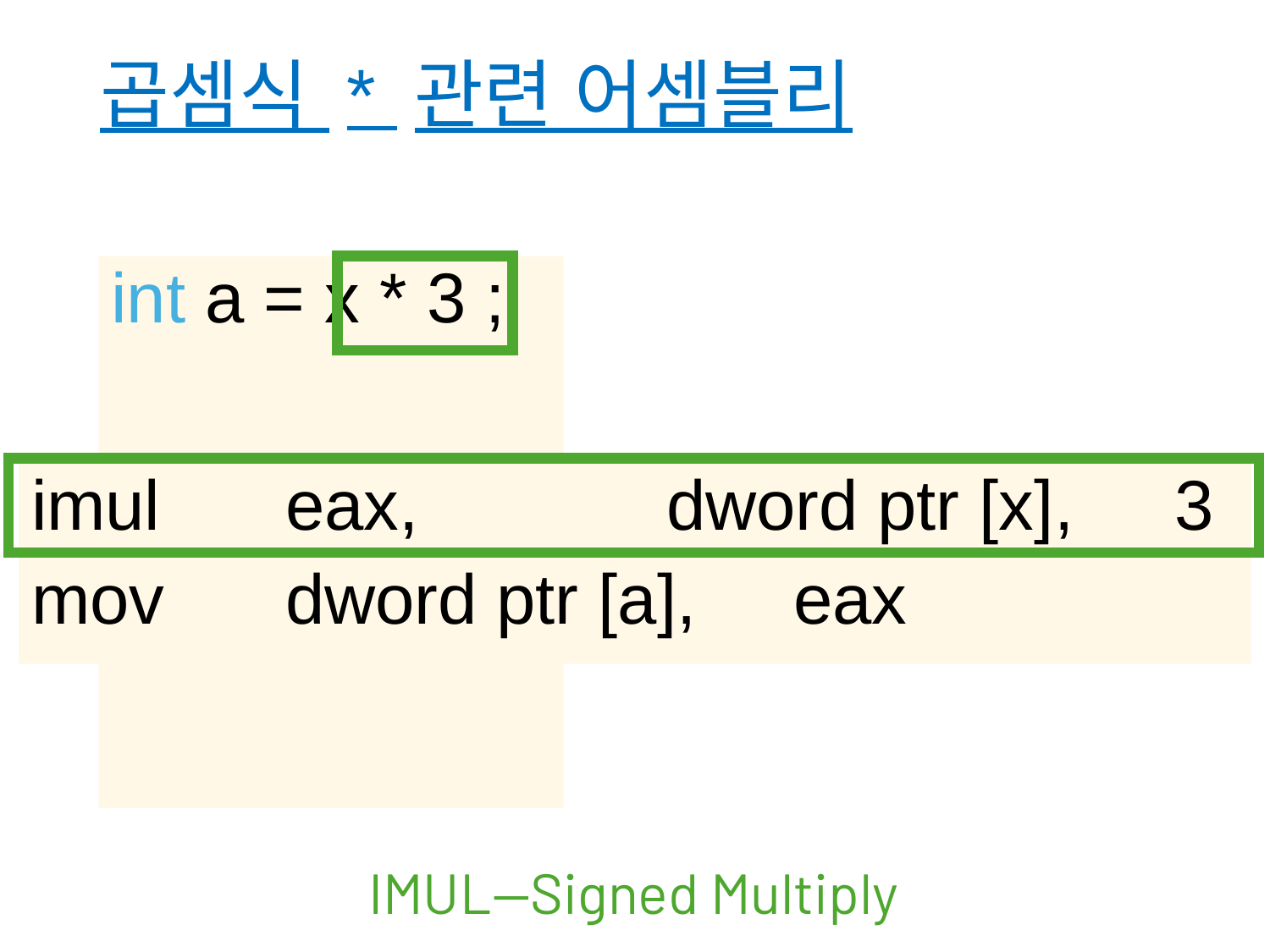

# 곱셈식 * 관련 어셈블리
int a = x * 3 ;

imul	eax,		dword ptr [x], 	3
mov	dword ptr [a],	eax
IMUL—Signed Multiply